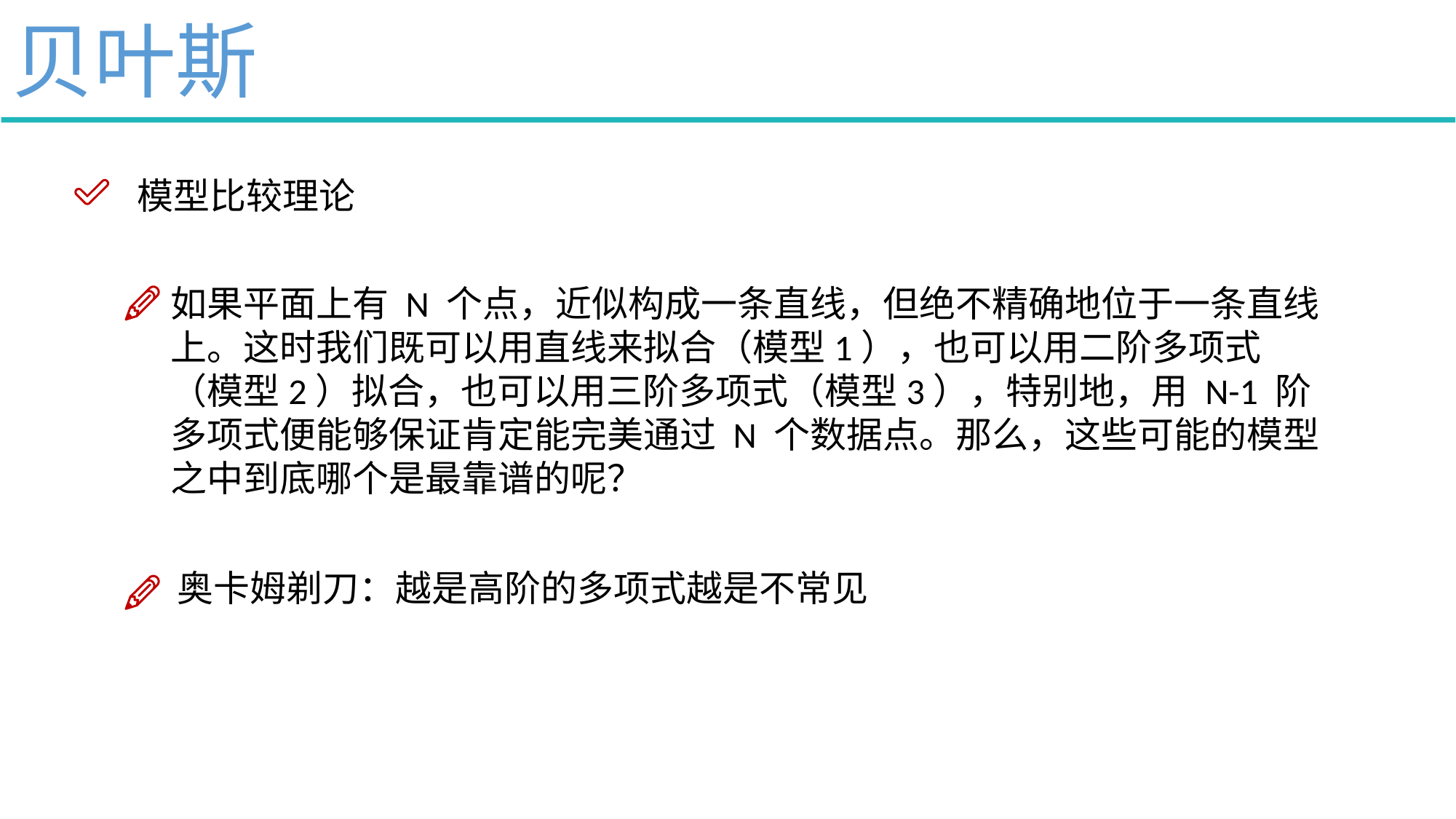

贝叶斯
模型比较理论

如果平面上有 N 个点，近似构成一条直线，但绝不精确地位于一条直线上。这时我们既可以用直线来拟合（模型1），也可以用二阶多项式（模型2）拟合，也可以用三阶多项式（模型3），特别地，用 N-1 阶多项式便能够保证肯定能完美通过 N 个数据点。那么，这些可能的模型之中到底哪个是最靠谱的呢？

奥卡姆剃刀：越是高阶的多项式越是不常见